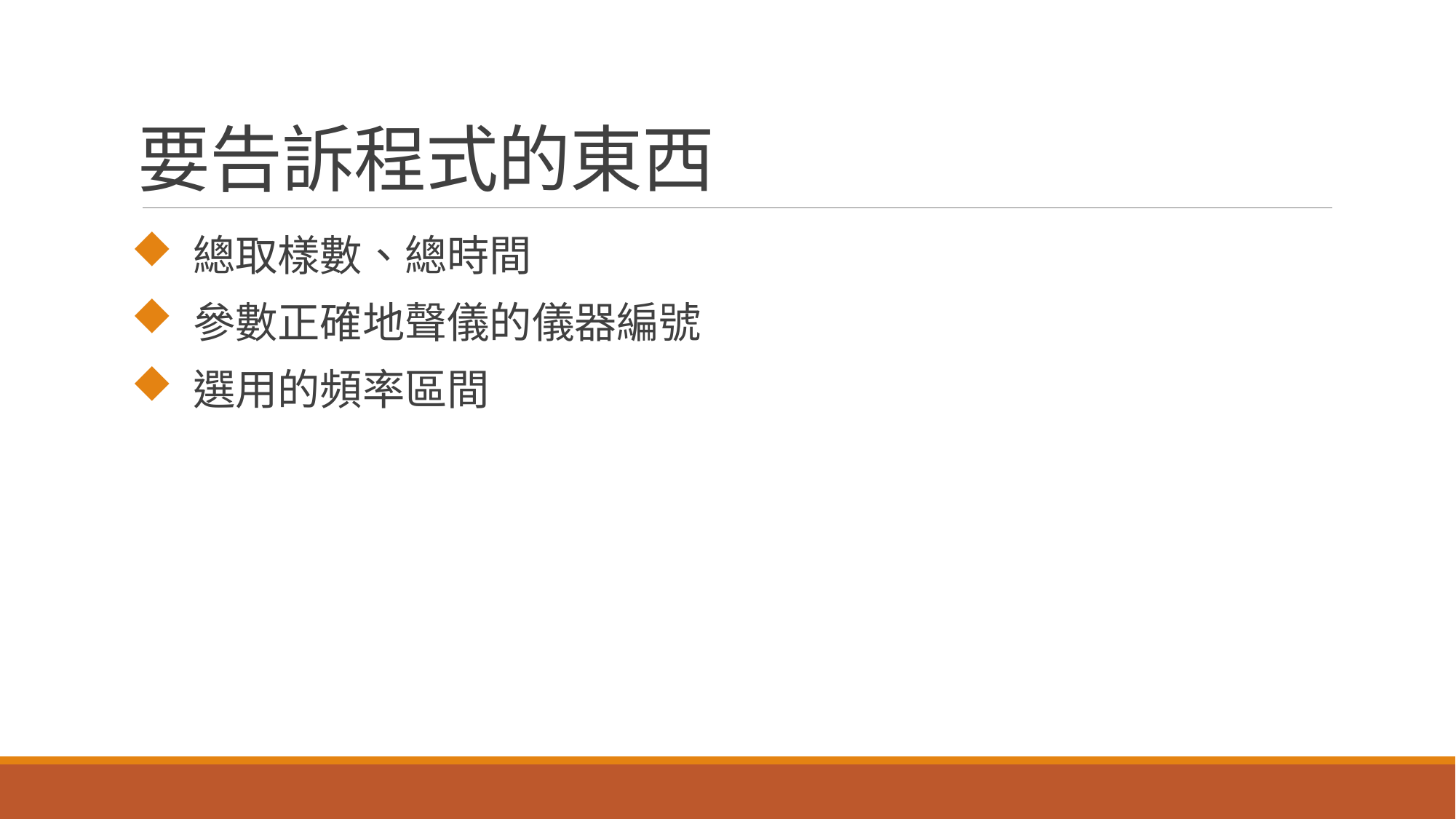

# 要告訴程式的東西
 總取樣數、總時間
 參數正確地聲儀的儀器編號
 選用的頻率區間